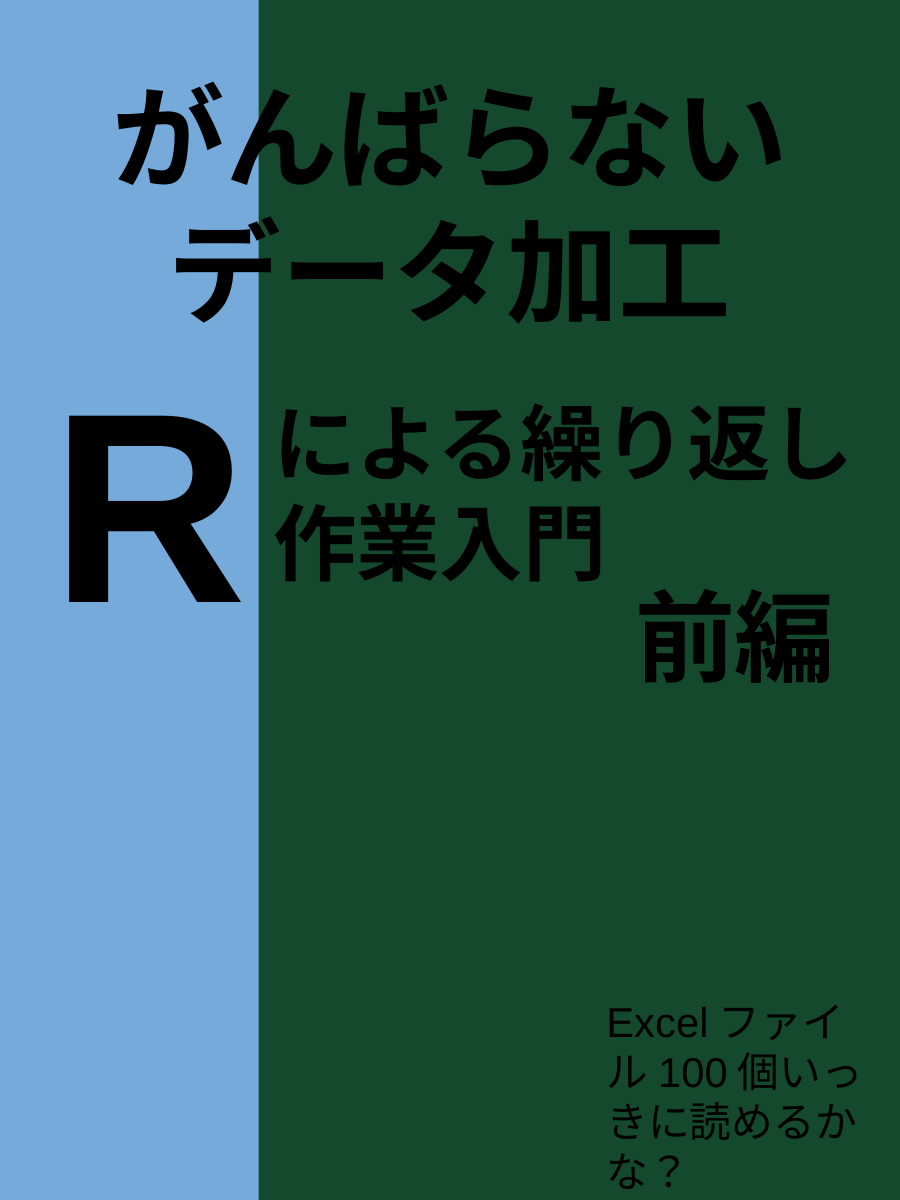

がんばらない
データ加工

R

による繰り返し
作業入門

前編

Excelファイル100個いっきに読めるかな？